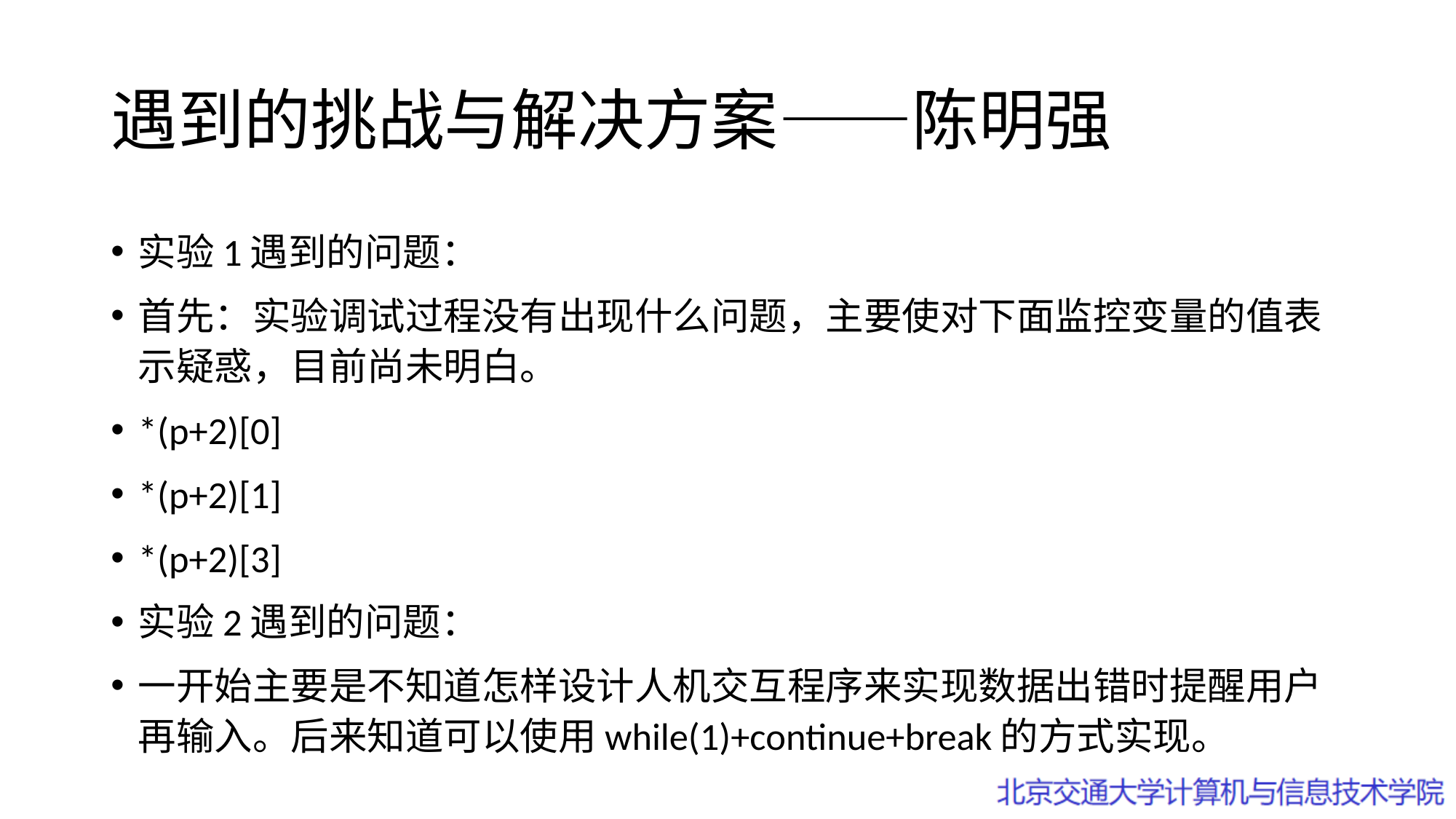

# 遇到的挑战与解决方案——陈明强
实验1遇到的问题：
首先：实验调试过程没有出现什么问题，主要使对下面监控变量的值表示疑惑，目前尚未明白。
*(p+2)[0]
*(p+2)[1]
*(p+2)[3]
实验2遇到的问题：
一开始主要是不知道怎样设计人机交互程序来实现数据出错时提醒用户再输入。后来知道可以使用while(1)+continue+break的方式实现。